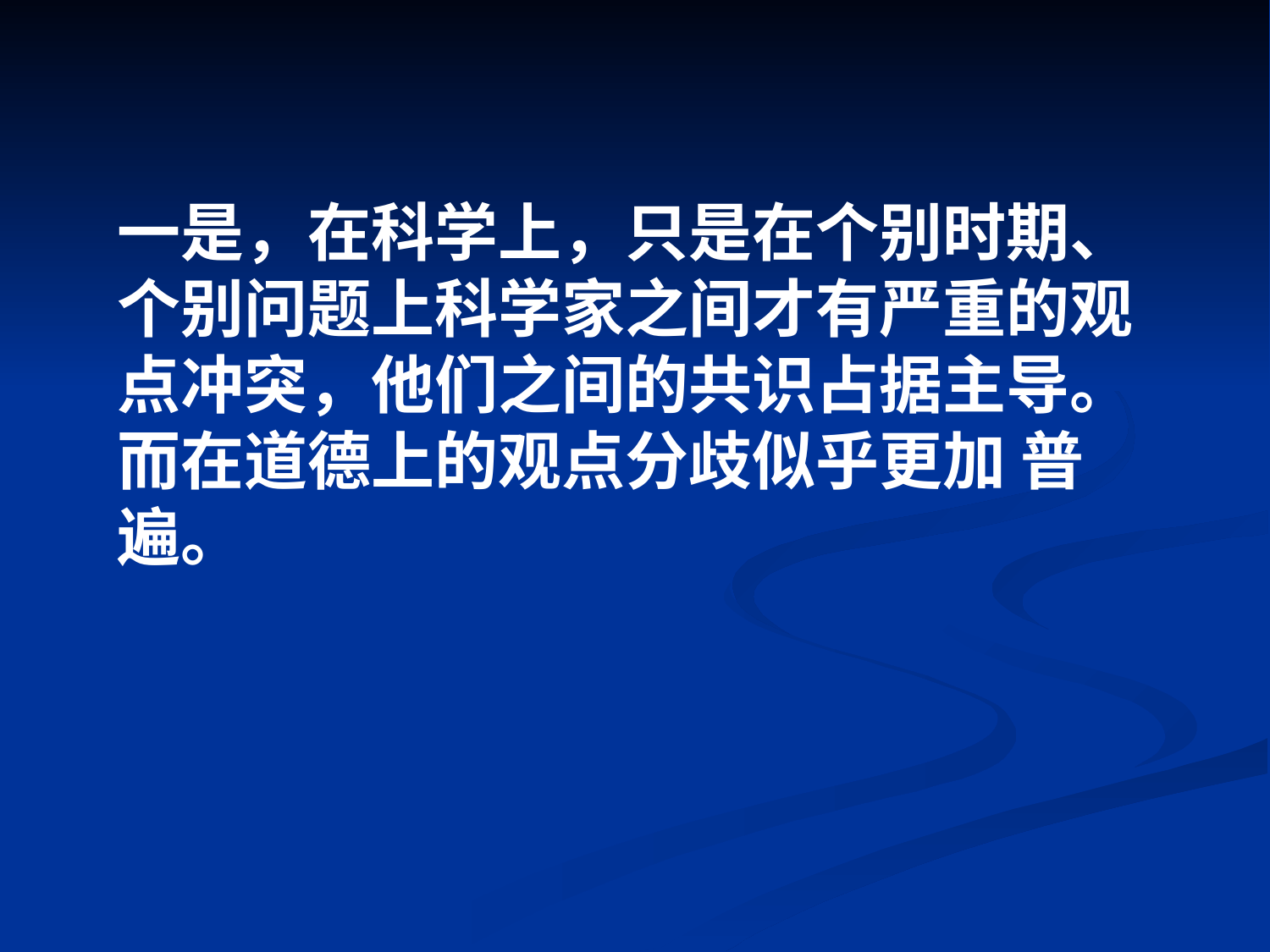

一是，在科学上，只是在个别时期、个别问题上科学家之间才有严重的观点冲突，他们之间的共识占据主导。而在道德上的观点分歧似乎更加 普遍。